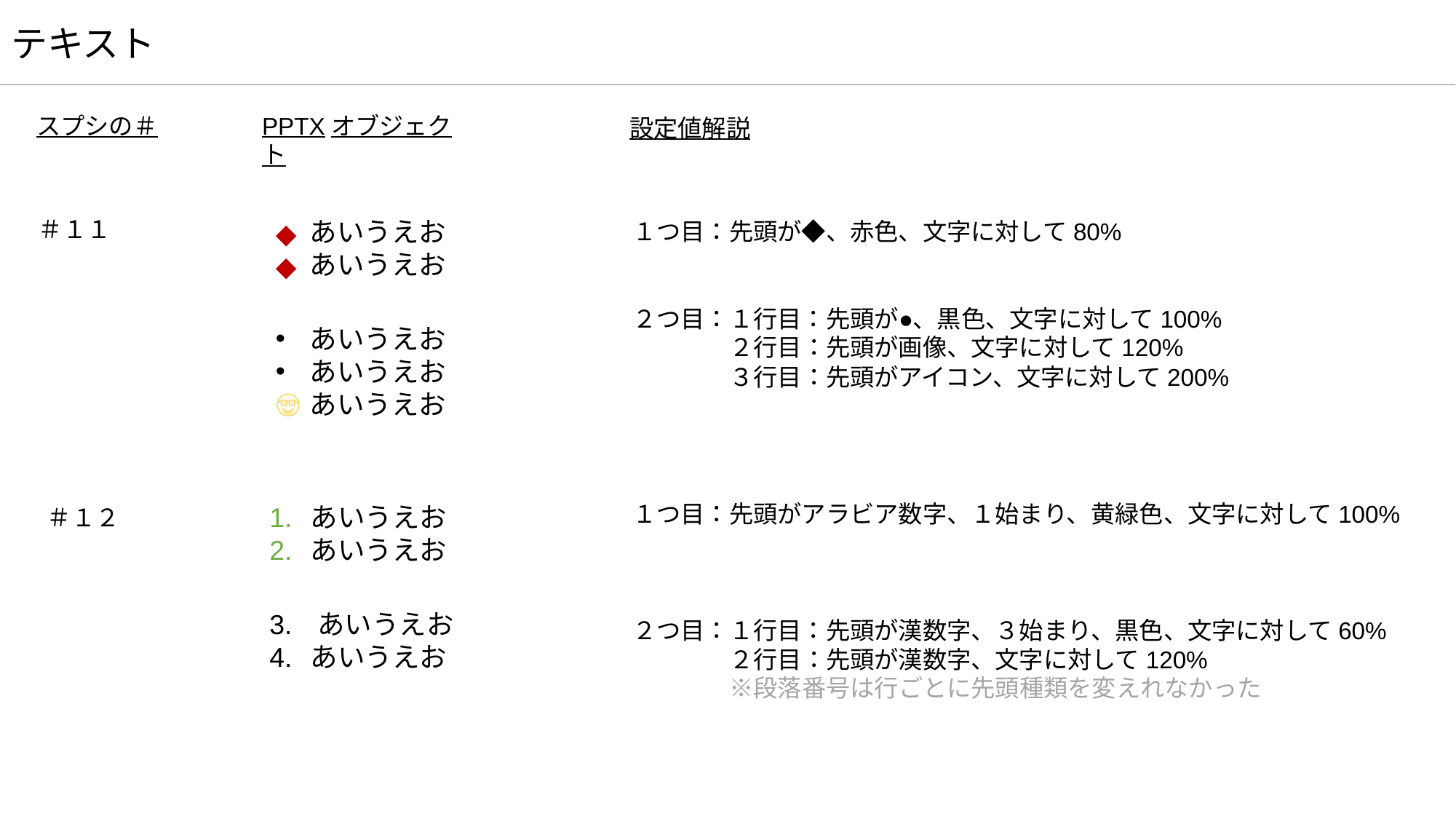

テキスト
PPTXオブジェクト
スプシの＃
設定値解説
＃１１
あいうえお
あいうえお
１つ目：先頭が◆、赤色、文字に対して80%

２つ目：１行目：先頭が●、黒色、文字に対して100%
　　　　２行目：先頭が画像、文字に対して120%
　　　　３行目：先頭がアイコン、文字に対して200%
あいうえお
あいうえお
あいうえお
１つ目：先頭がアラビア数字、１始まり、黄緑色、文字に対して100%

２つ目：１行目：先頭が漢数字、３始まり、黒色、文字に対して60%
　　　　２行目：先頭が漢数字、文字に対して120%
　　　　※段落番号は行ごとに先頭種類を変えれなかった
あいうえお
あいうえお
＃１２
あいうえお
あいうえお